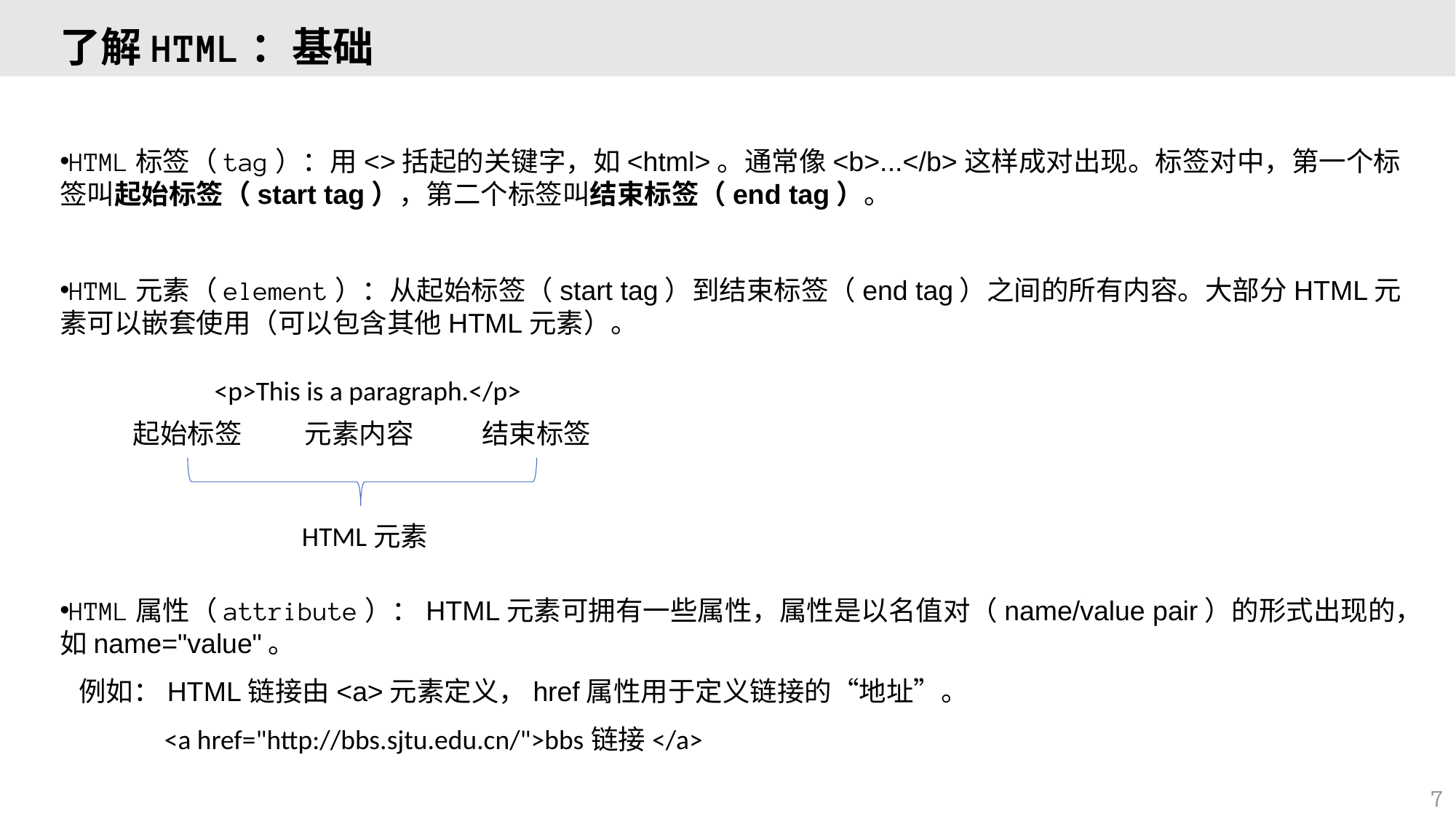

# 了解HTML：基础

HTML标签（tag）：用<>括起的关键字，如<html>。通常像<b>...</b>这样成对出现。标签对中，第一个标签叫起始标签（start tag），第二个标签叫结束标签（end tag）。

HTML元素（element）：从起始标签（start tag）到结束标签（end tag）之间的所有内容。大部分HTML元素可以嵌套使用（可以包含其他HTML元素）。

HTML属性（attribute）：HTML元素可拥有一些属性，属性是以名值对（name/value pair）的形式出现的，如name="value"。
  例如：HTML链接由<a>元素定义，href属性用于定义链接的“地址”。
       <a href="http://bbs.sjtu.edu.cn/">bbs链接</a>

<p>This is a paragraph.</p>
起始标签
元素内容
结束标签
HTML元素
7